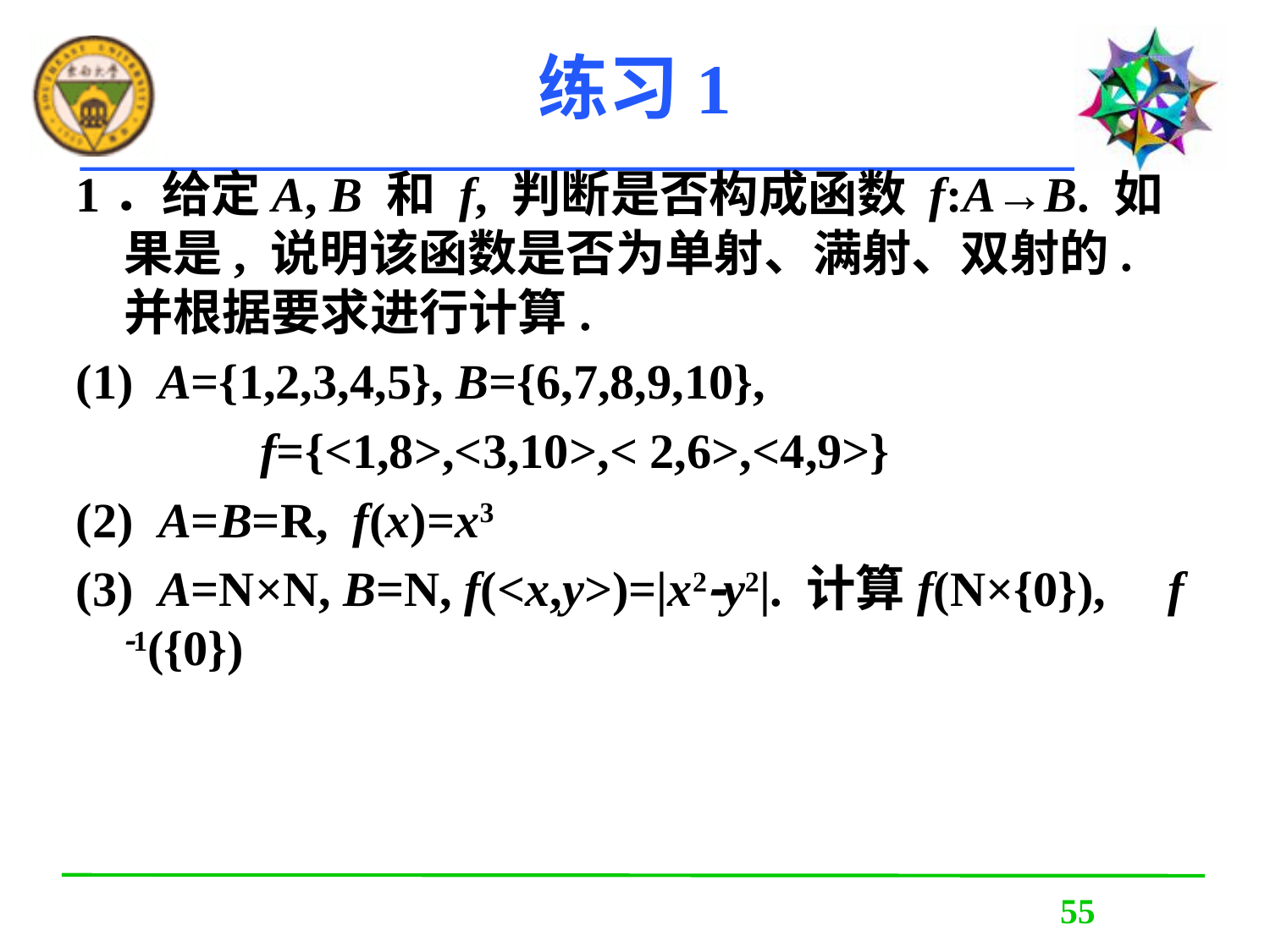

# 练习1
1．给定A, B 和 f, 判断是否构成函数 f:A→B. 如果是, 说明该函数是否为单射、满射、双射的. 并根据要求进行计算.
(1)  A={1,2,3,4,5}, B={6,7,8,9,10},
               f={<1,8>,<3,10>,< 2,6>,<4,9>}
(2)  A=B=R,  f(x)=x3
(3)  A=N×N, B=N, f(<x,y>)=|x2−y2|. 计算f(N×{0}),     f −1({0})